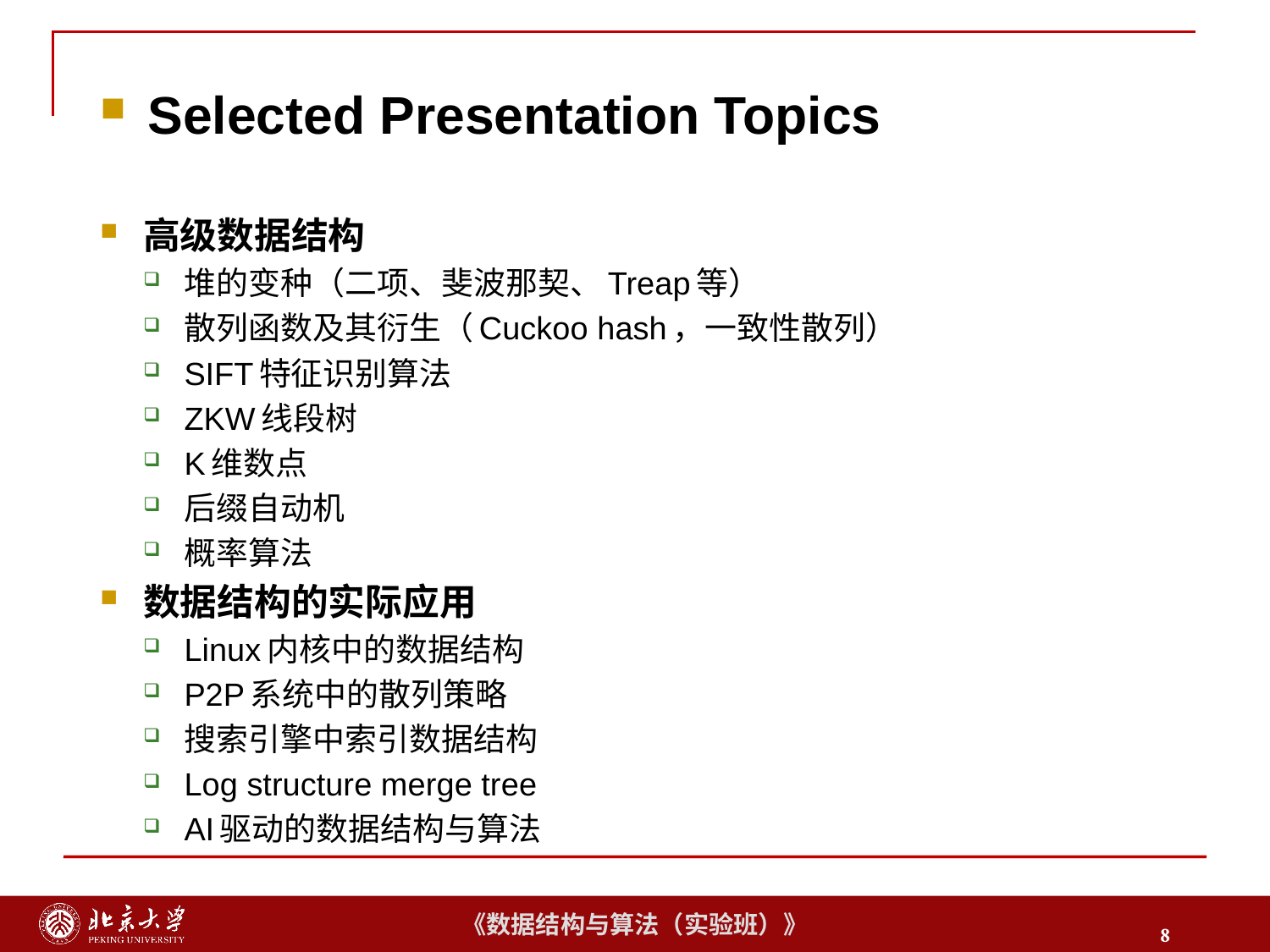

高级数据结构
堆的变种（二项、斐波那契、Treap等）
散列函数及其衍生（Cuckoo hash，一致性散列）
SIFT特征识别算法
ZKW线段树
K维数点
后缀自动机
概率算法
数据结构的实际应用
Linux内核中的数据结构
P2P系统中的散列策略
搜索引擎中索引数据结构
Log structure merge tree
AI驱动的数据结构与算法
Selected Presentation Topics
8